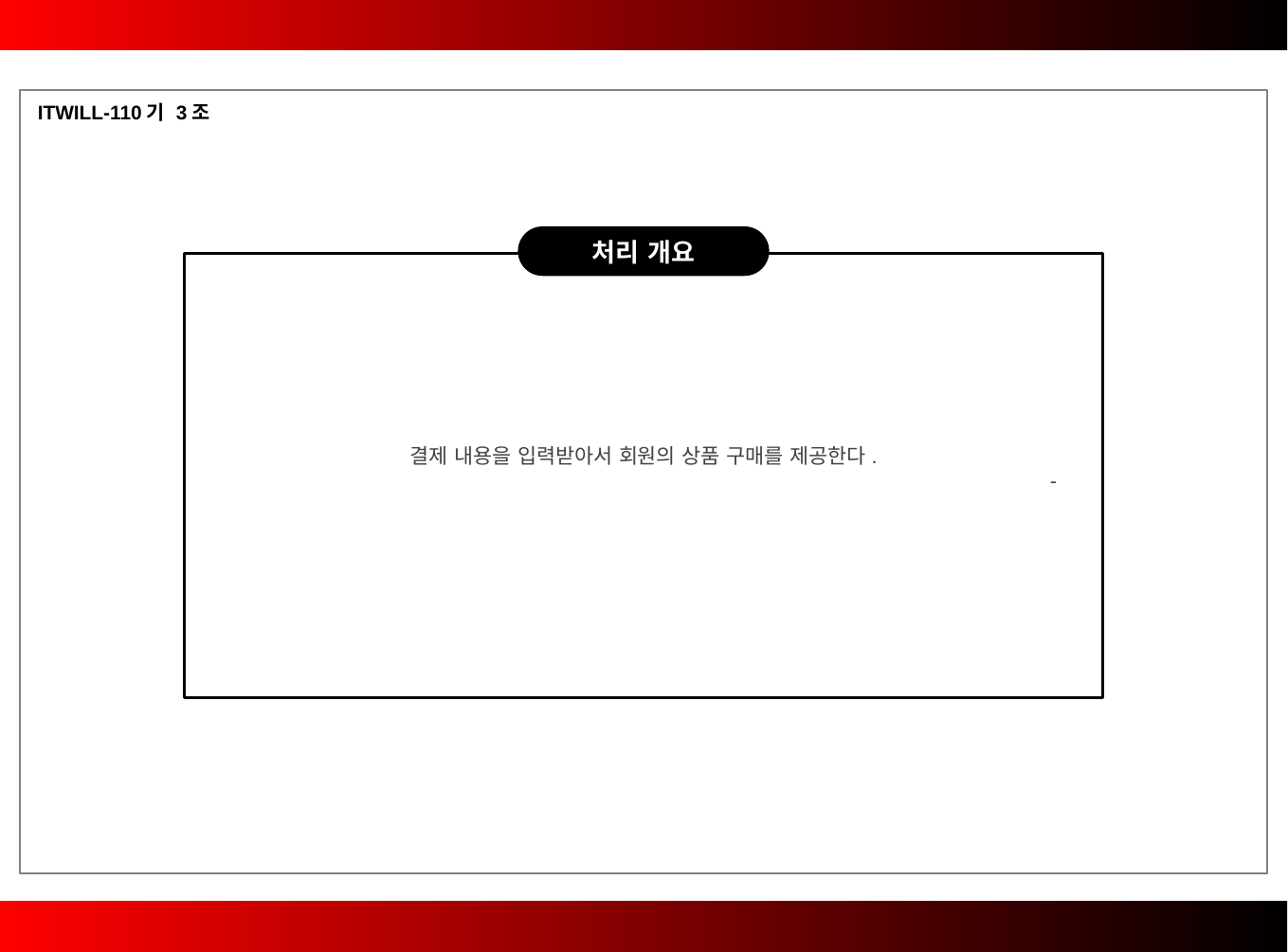

ITWILL-110기 3조
처리 개요

결제 내용을 입력받아서 회원의 상품 구매를 제공한다.

-